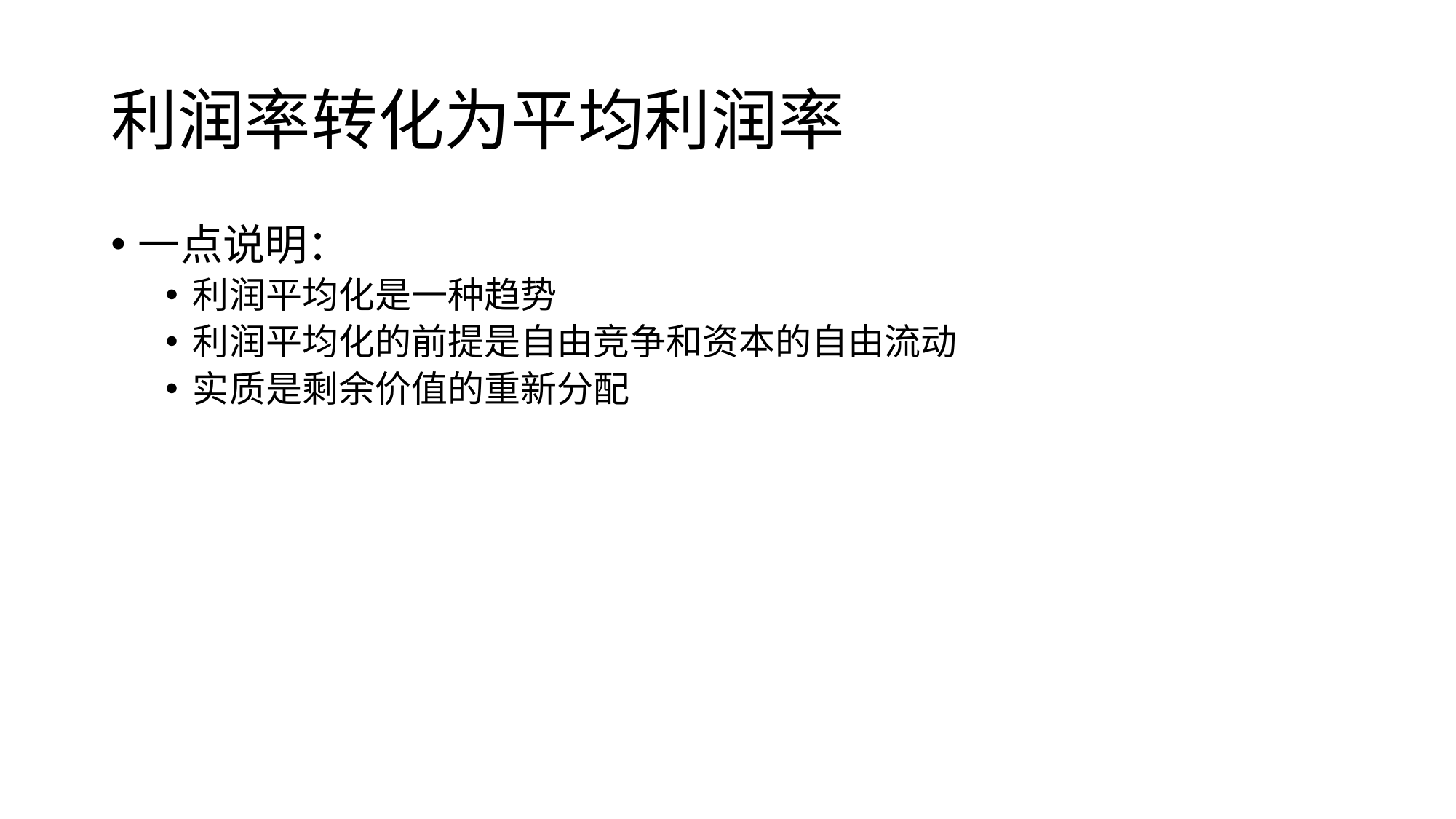

# 利润率转化为平均利润率
一点说明：
利润平均化是一种趋势
利润平均化的前提是自由竞争和资本的自由流动
实质是剩余价值的重新分配